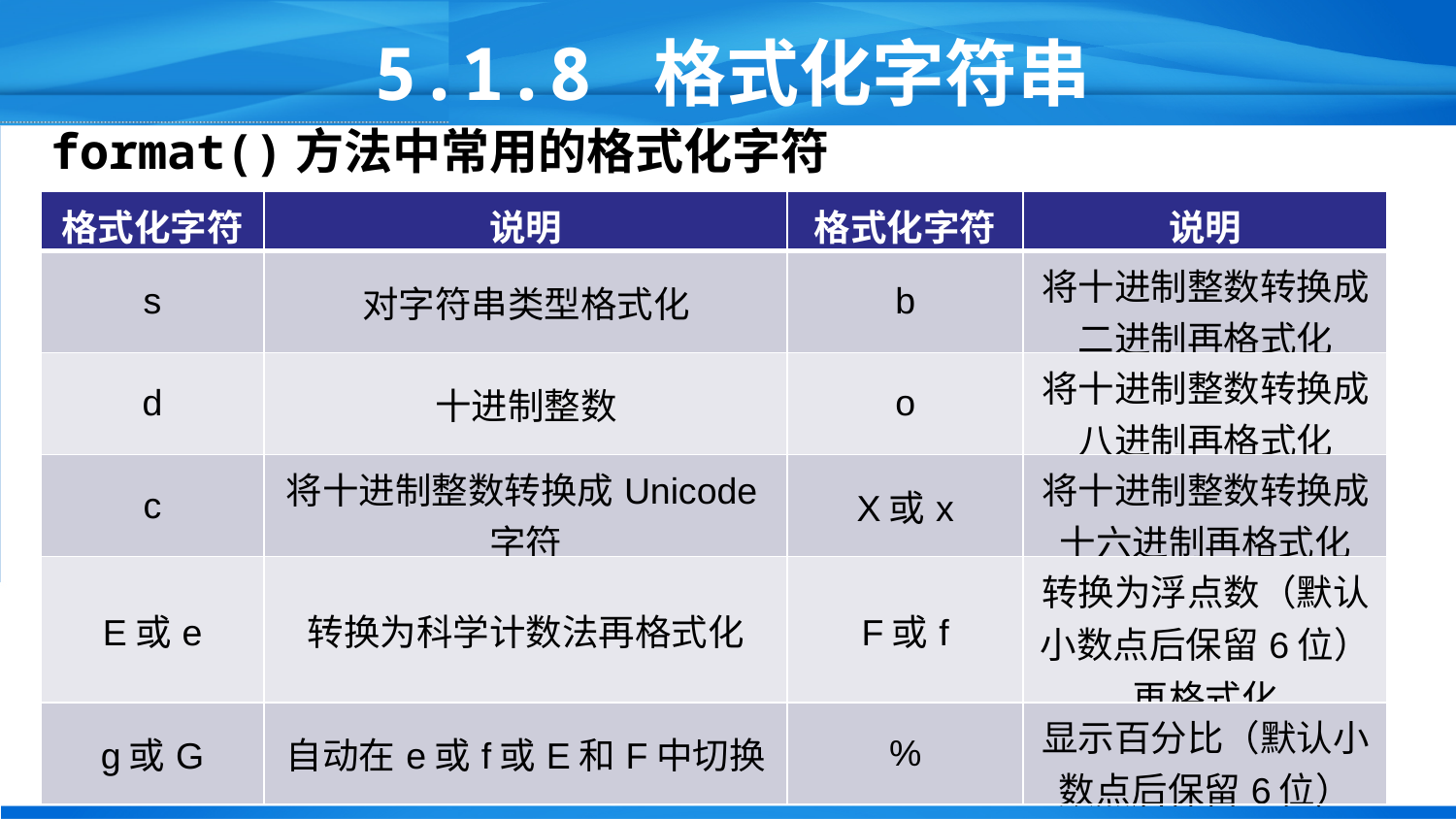

# 5.1.8 格式化字符串
format()方法中常用的格式化字符
| 格式化字符 | 说明 | 格式化字符 | 说明 |
| --- | --- | --- | --- |
| s | 对字符串类型格式化 | b | 将十进制整数转换成二进制再格式化 |
| d | 十进制整数 | o | 将十进制整数转换成八进制再格式化 |
| c | 将十进制整数转换成Unicode字符 | X或x | 将十进制整数转换成十六进制再格式化 |
| E或e | 转换为科学计数法再格式化 | F或f | 转换为浮点数（默认小数点后保留6位）再格式化 |
| g或G | 自动在e或f或E和F中切换 | % | 显示百分比（默认小数点后保留6位） |